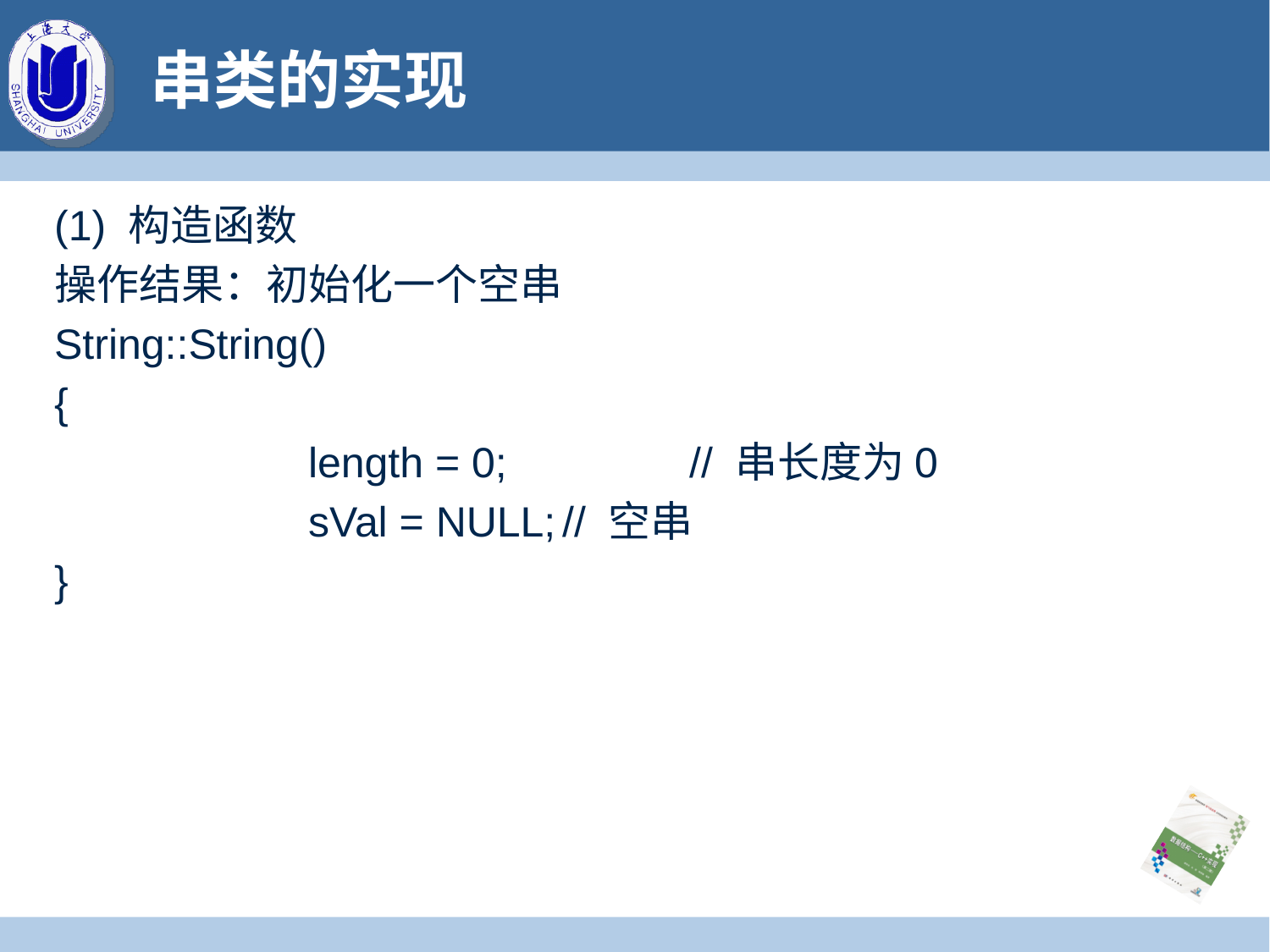

# 串类的实现
(1) 构造函数
操作结果：初始化一个空串
String::String()
{
		length = 0;		// 串长度为0
		sVal = NULL;	// 空串
}